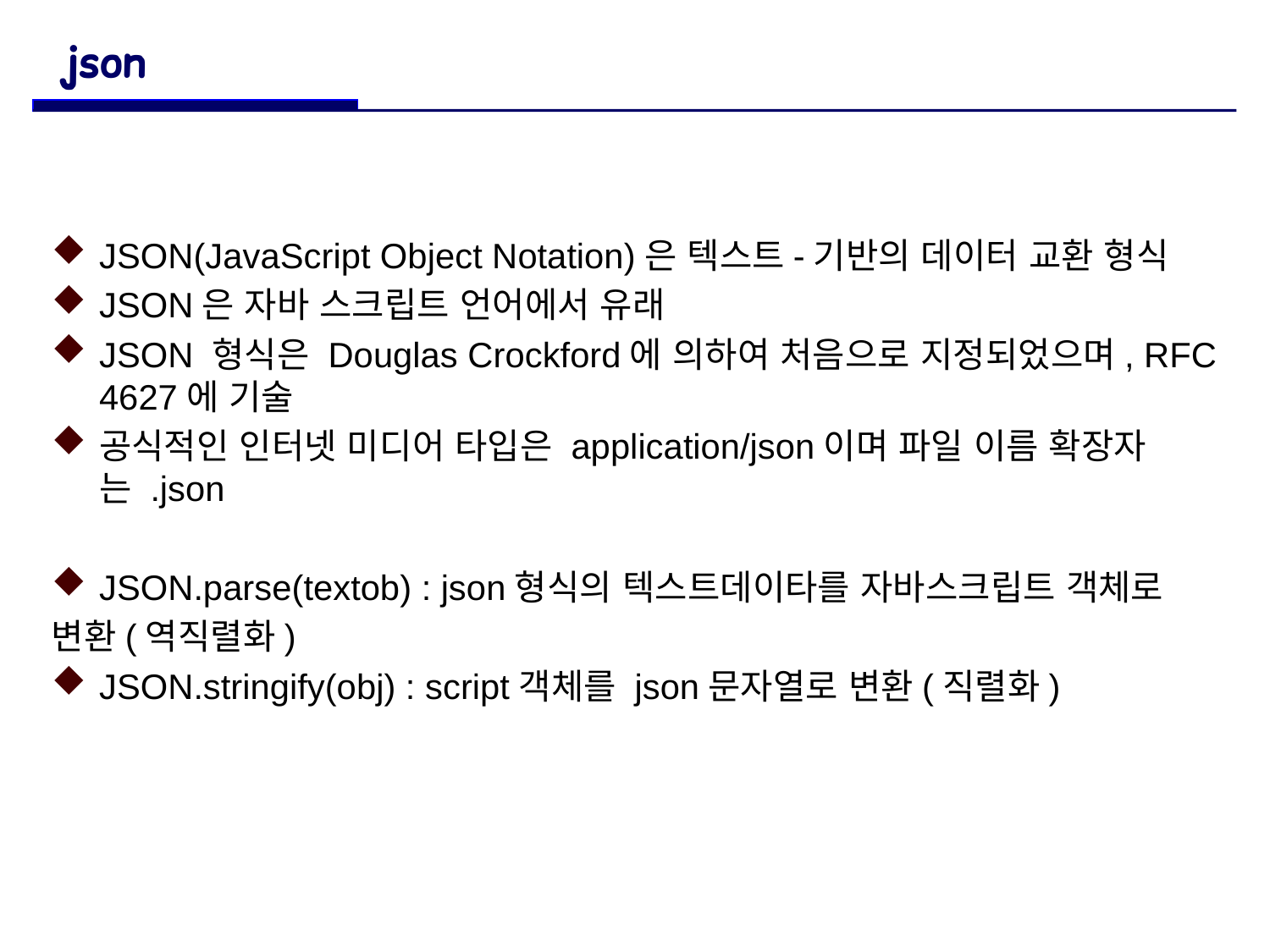

# json

JSON(JavaScript Object Notation)은 텍스트-기반의 데이터 교환 형식
JSON은 자바 스크립트 언어에서 유래
JSON 형식은 Douglas Crockford에 의하여 처음으로 지정되었으며, RFC 4627에 기술
공식적인 인터넷 미디어 타입은 application/json이며 파일 이름 확장자는 .json

JSON.parse(textob) : json형식의 텍스트데이타를 자바스크립트 객체로
변환(역직렬화)
JSON.stringify(obj) : script객체를 json문자열로 변환(직렬화)